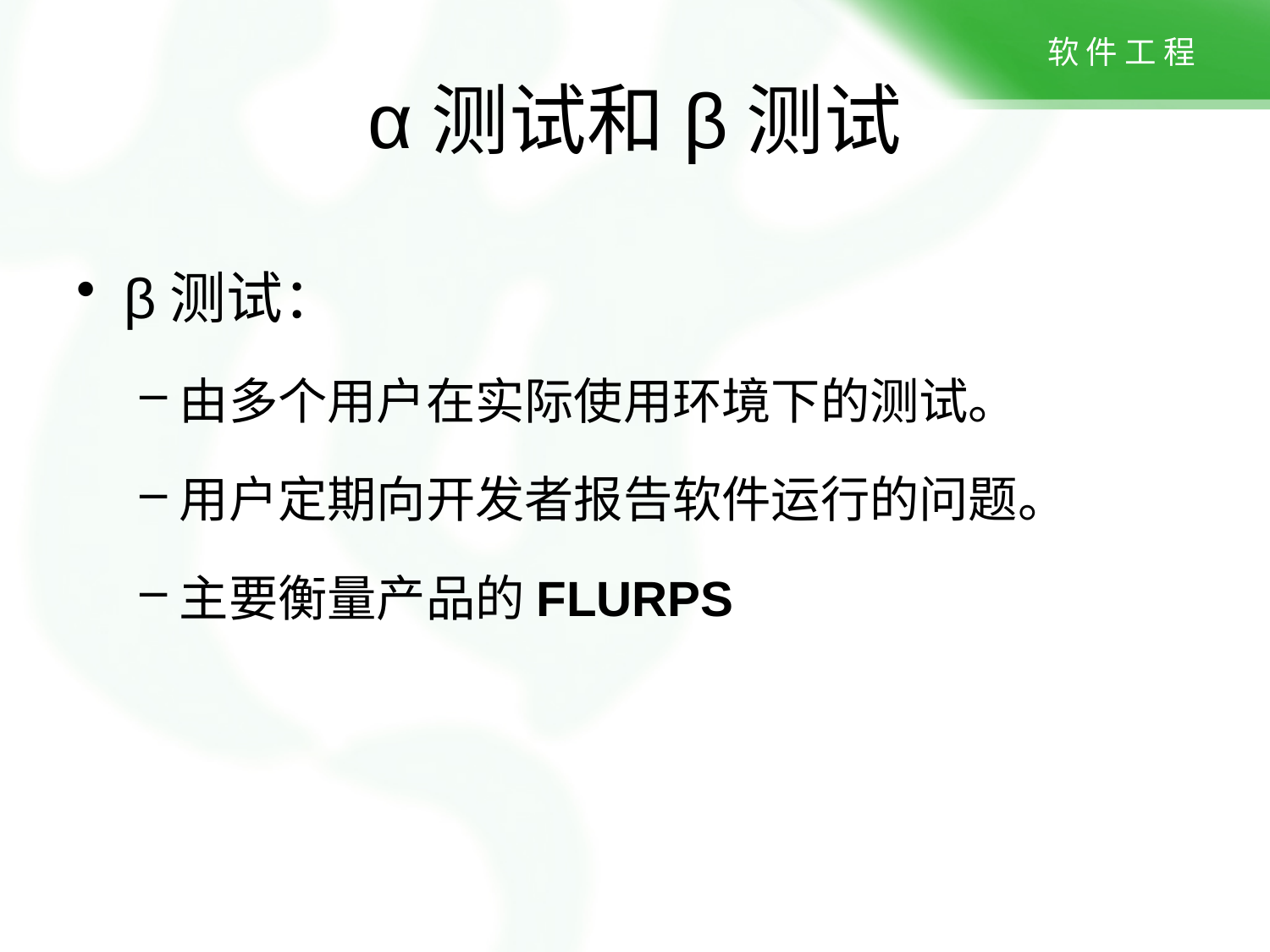

# α测试和β测试
β测试：
由多个用户在实际使用环境下的测试。
用户定期向开发者报告软件运行的问题。
主要衡量产品的FLURPS